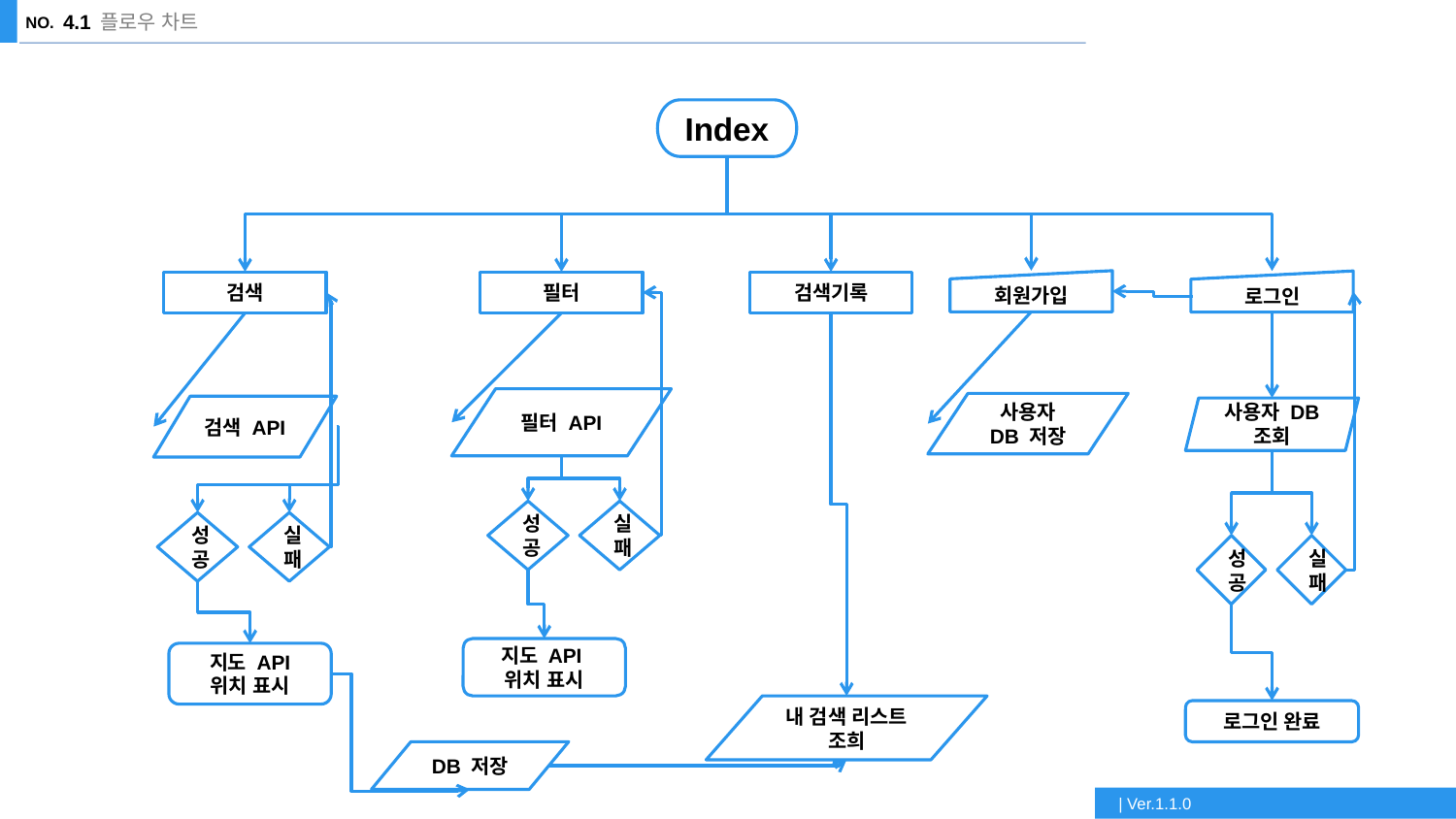

4.1
# 플로우 차트
Index
회원가입
로그인
검색
필터
검색기록
필터 API
사용자 DB 저장
검색 API
사용자 DB 조회
성공
실패
성공
실패
성공
실패
지도 API
위치 표시
지도 API
위치 표시
내 검색 리스트 조희
로그인 완료
DB 저장